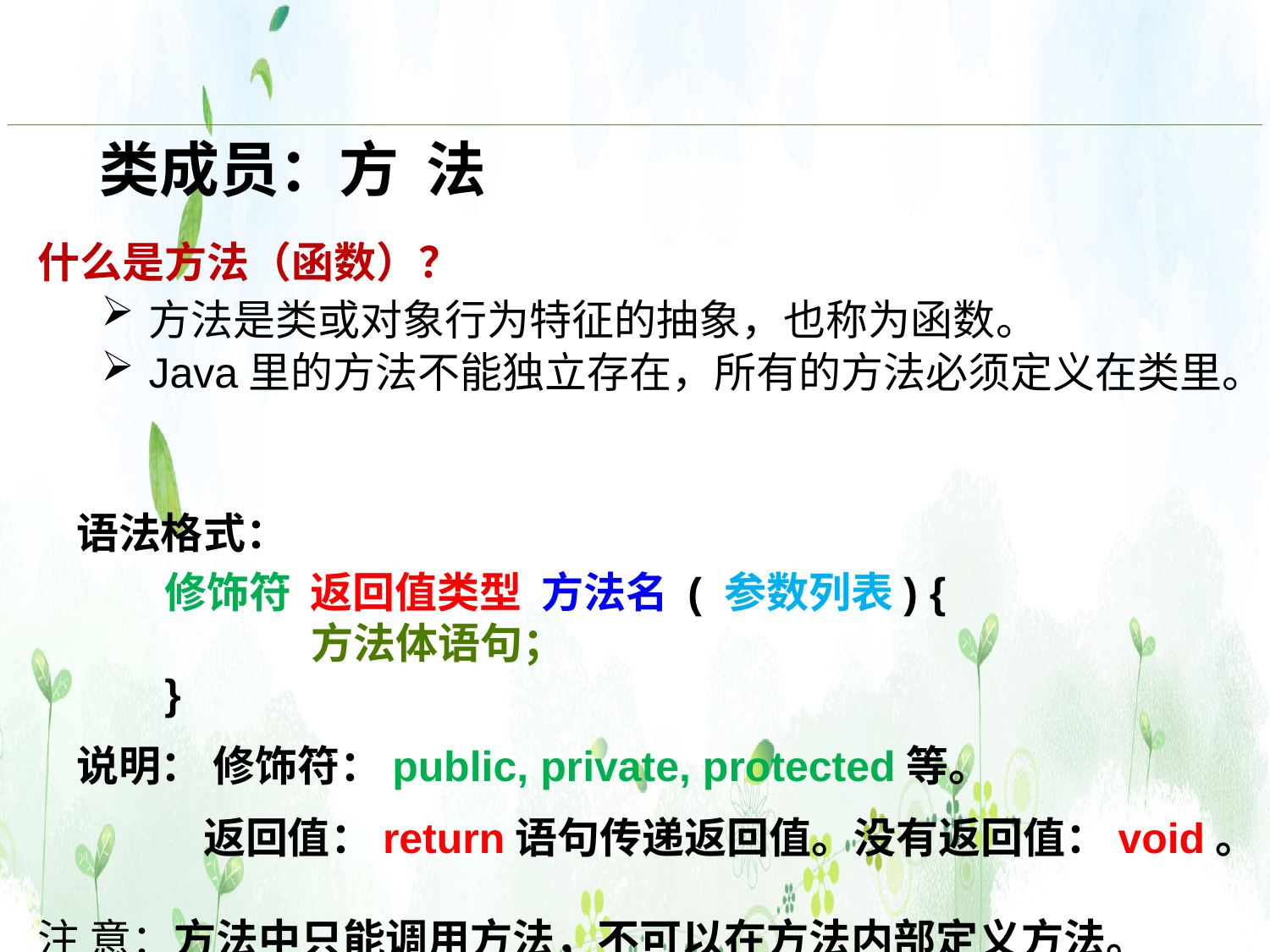

# 类成员：方  法
什么是方法（函数）？
方法是类或对象行为特征的抽象，也称为函数。
Java里的方法不能独立存在，所有的方法必须定义在类里。

   语法格式：
 	修饰符  返回值类型  方法名 ( 参数列表) {
  	 方法体语句；
}
   说明： 修饰符：public, private, protected等。
	   返回值：return语句传递返回值。没有返回值：void。

注 意：方法中只能调用方法，不可以在方法内部定义方法。